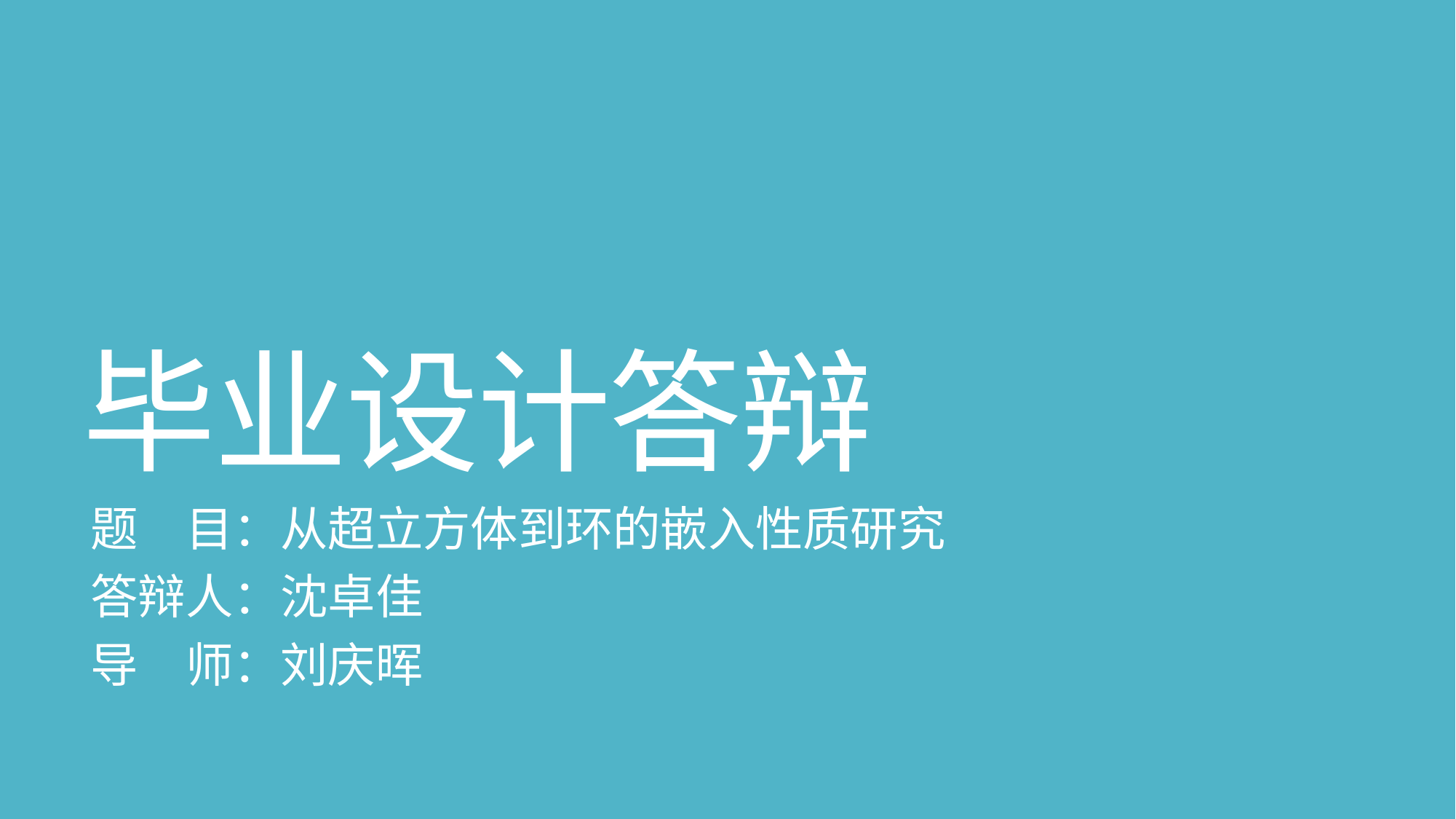

# 毕业设计答辩
题　目：从超立方体到环的嵌入性质研究
答辩人：沈卓佳
导　师：刘庆晖